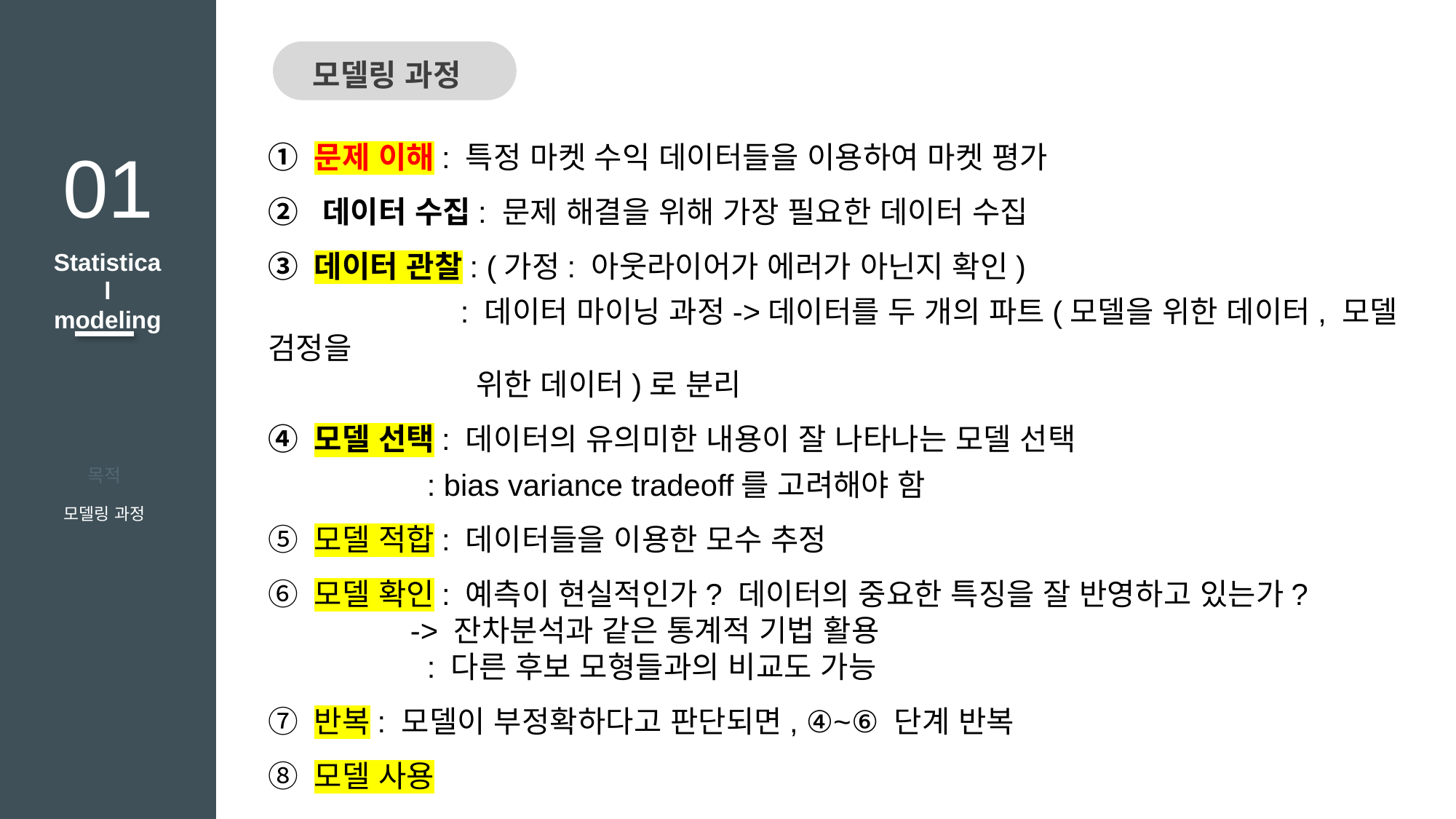

모델링 과정
01
Statistical
modeling
① 문제 이해: 특정 마켓 수익 데이터들을 이용하여 마켓 평가

②  데이터 수집: 문제 해결을 위해 가장 필요한 데이터 수집

③ 데이터 관찰: (가정: 아웃라이어가 에러가 아닌지 확인)

                       : 데이터 마이닝 과정->데이터를 두 개의 파트(모델을 위한 데이터, 모델 검정을
                        위한 데이터)로 분리

④ 모델 선택: 데이터의 유의미한 내용이 잘 나타나는 모델 선택

                   : bias variance tradeoff를 고려해야 함

⑤ 모델 적합: 데이터들을 이용한 모수 추정

⑥ 모델 확인: 예측이 현실적인가? 데이터의 중요한 특징을 잘 반영하고 있는가?
                 -> 잔차분석과 같은 통계적 기법 활용
                   : 다른 후보 모형들과의 비교도 가능

⑦ 반복: 모델이 부정확하다고 판단되면, ④~⑥ 단계 반복

⑧ 모델 사용
목적
모델링 과정